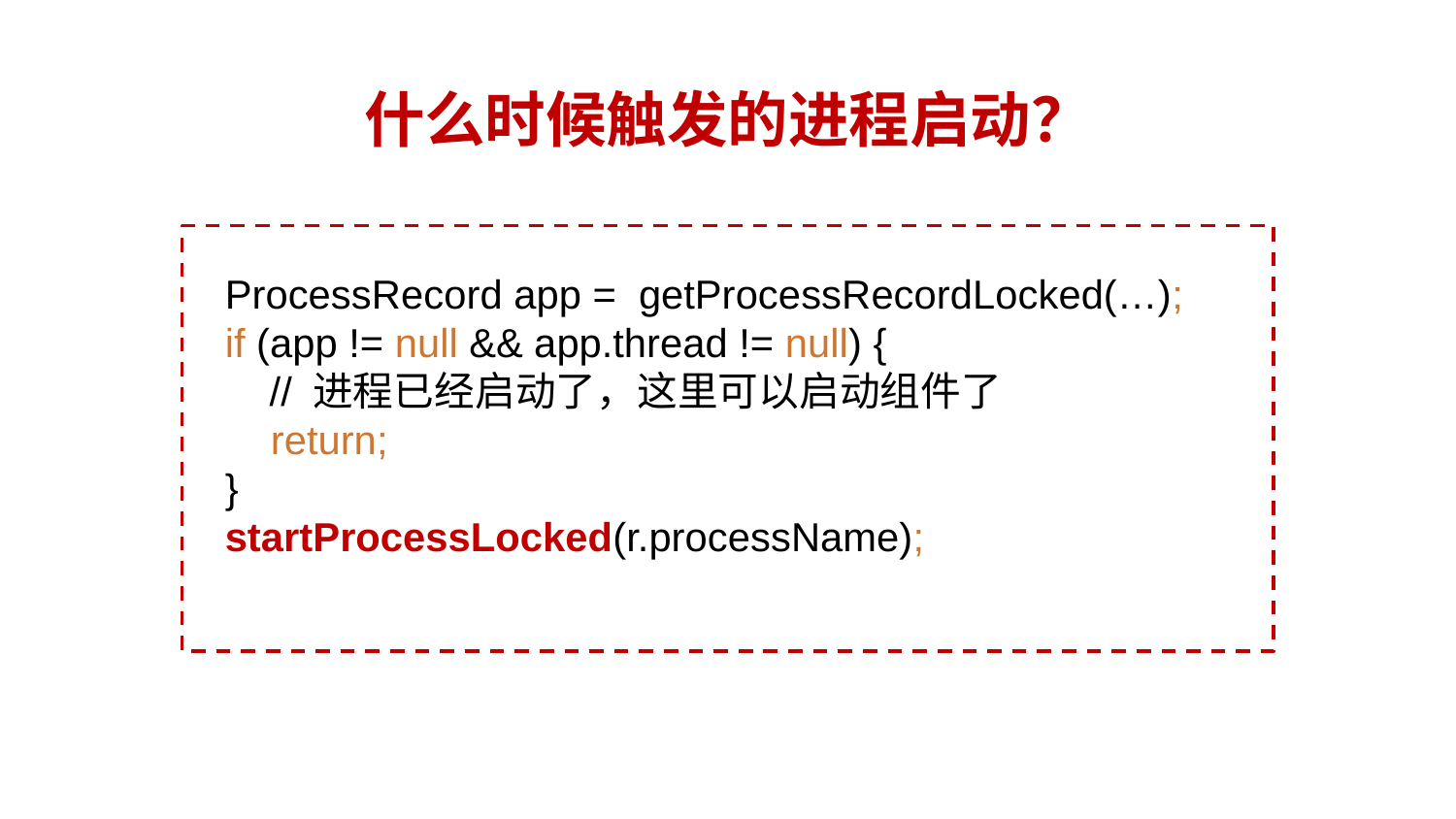

# 什么时候触发的进程启动？
ProcessRecord app =  getProcessRecordLocked(…);
if (app != null && app.thread != null) {
    // 进程已经启动了，这里可以启动组件了
    return;
}
startProcessLocked(r.processName);